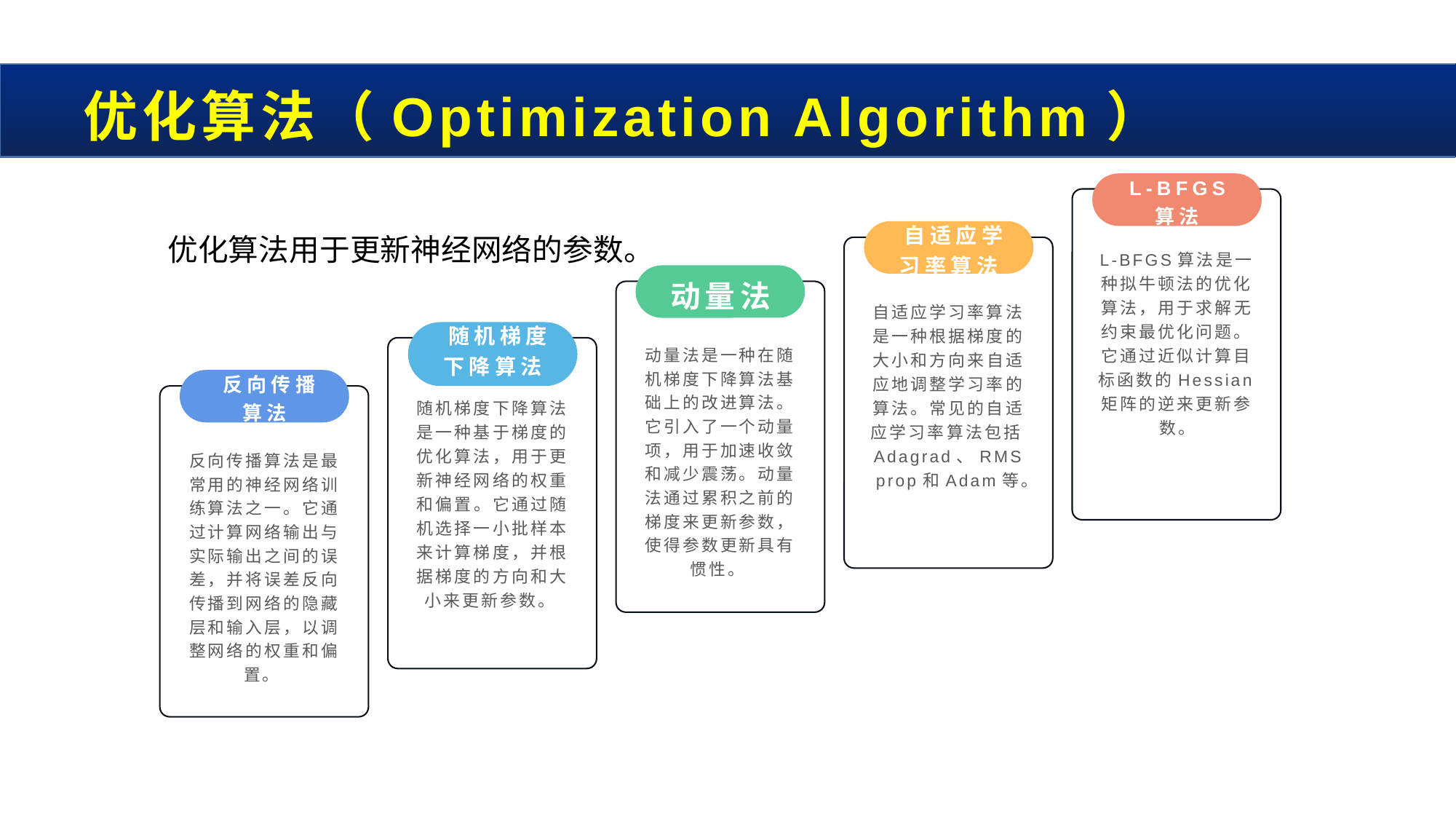

# 优化算法（Optimization Algorithm）

 L-BFGS算法

 自适应学习率算法
优化算法用于更新神经网络的参数。

L-BFGS算法是一种拟牛顿法的优化算法，用于求解无约束最优化问题。它通过近似计算目标函数的Hessian矩阵的逆来更新参数。

动量法

自适应学习率算法是一种根据梯度的大小和方向来自适应地调整学习率的算法。常见的自适应学习率算法包括Adagrad、RMSprop和Adam等。

 随机梯度下降算法

动量法是一种在随机梯度下降算法基础上的改进算法。它引入了一个动量项，用于加速收敛和减少震荡。动量法通过累积之前的梯度来更新参数，使得参数更新具有惯性。

 反向传播算法

随机梯度下降算法是一种基于梯度的优化算法，用于更新神经网络的权重和偏置。它通过随机选择一小批样本来计算梯度，并根据梯度的方向和大小来更新参数。
反向传播算法是最常用的神经网络训练算法之一。它通过计算网络输出与实际输出之间的误差，并将误差反向传播到网络的隐藏层和输入层，以调整网络的权重和偏置。